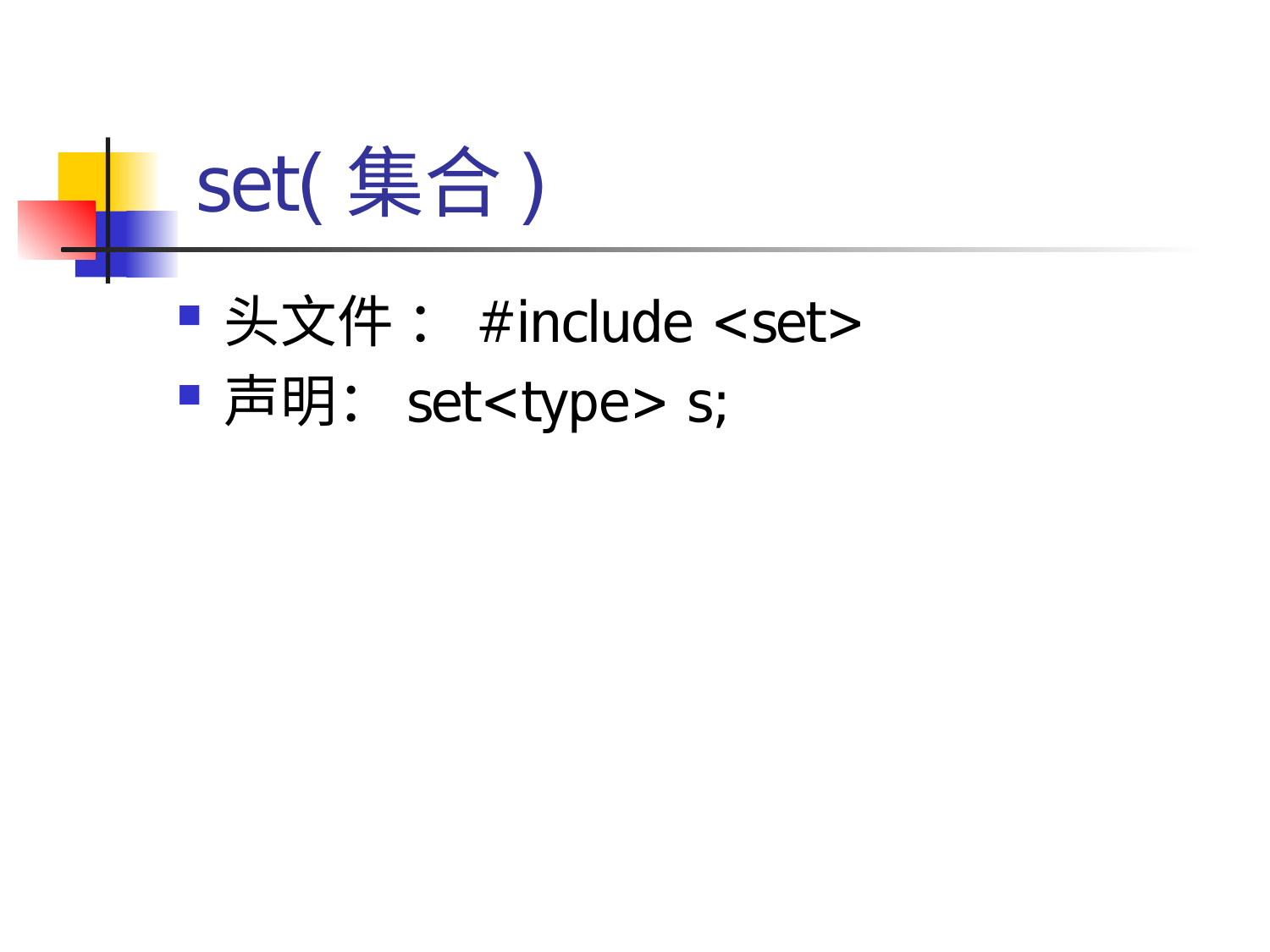

# set(集合)
头文件 ：#include <set>
声明：set<type> s;